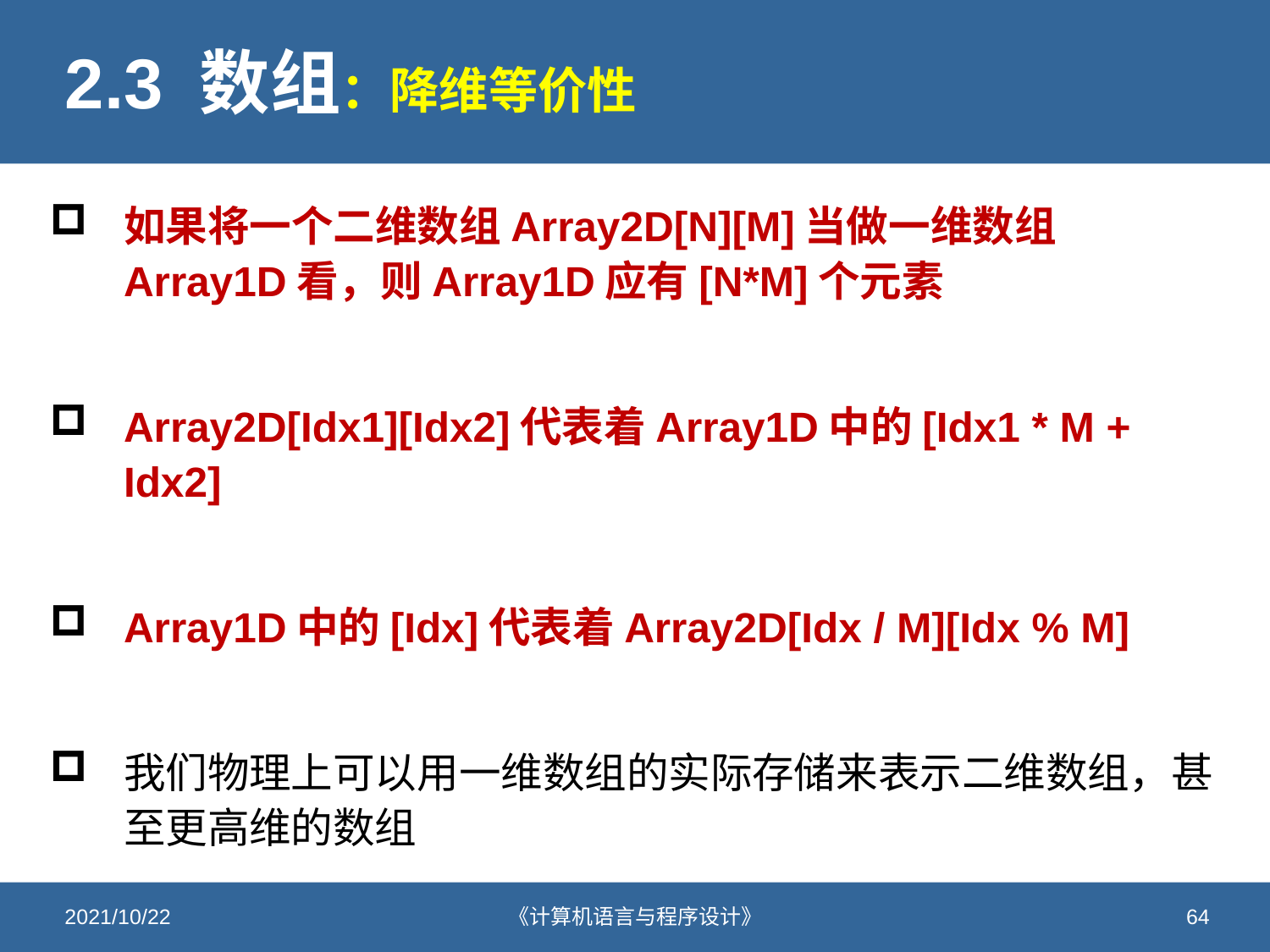

# 2.3 数组：降维等价性
如果将一个二维数组Array2D[N][M]当做一维数组Array1D看，则Array1D应有[N*M]个元素

Array2D[Idx1][Idx2]代表着Array1D中的[Idx1 * M + Idx2]

Array1D中的[Idx]代表着Array2D[Idx / M][Idx % M]

我们物理上可以用一维数组的实际存储来表示二维数组，甚至更高维的数组
2021/10/22
《计算机语言与程序设计》
64